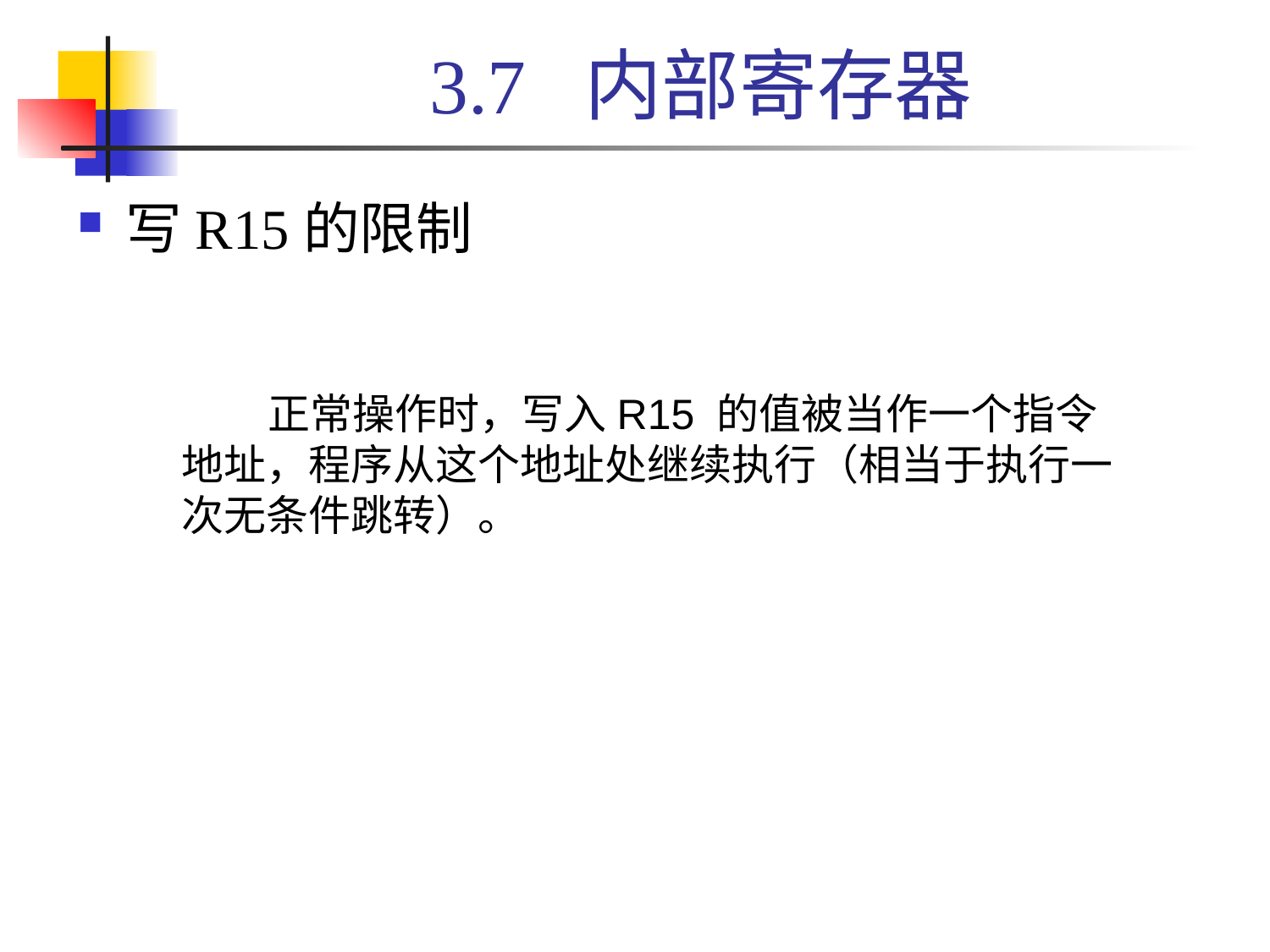

# 3.7  内部寄存器
写R15的限制
        正常操作时，写入R15 的值被当作一个指令地址，程序从这个地址处继续执行（相当于执行一次无条件跳转）。